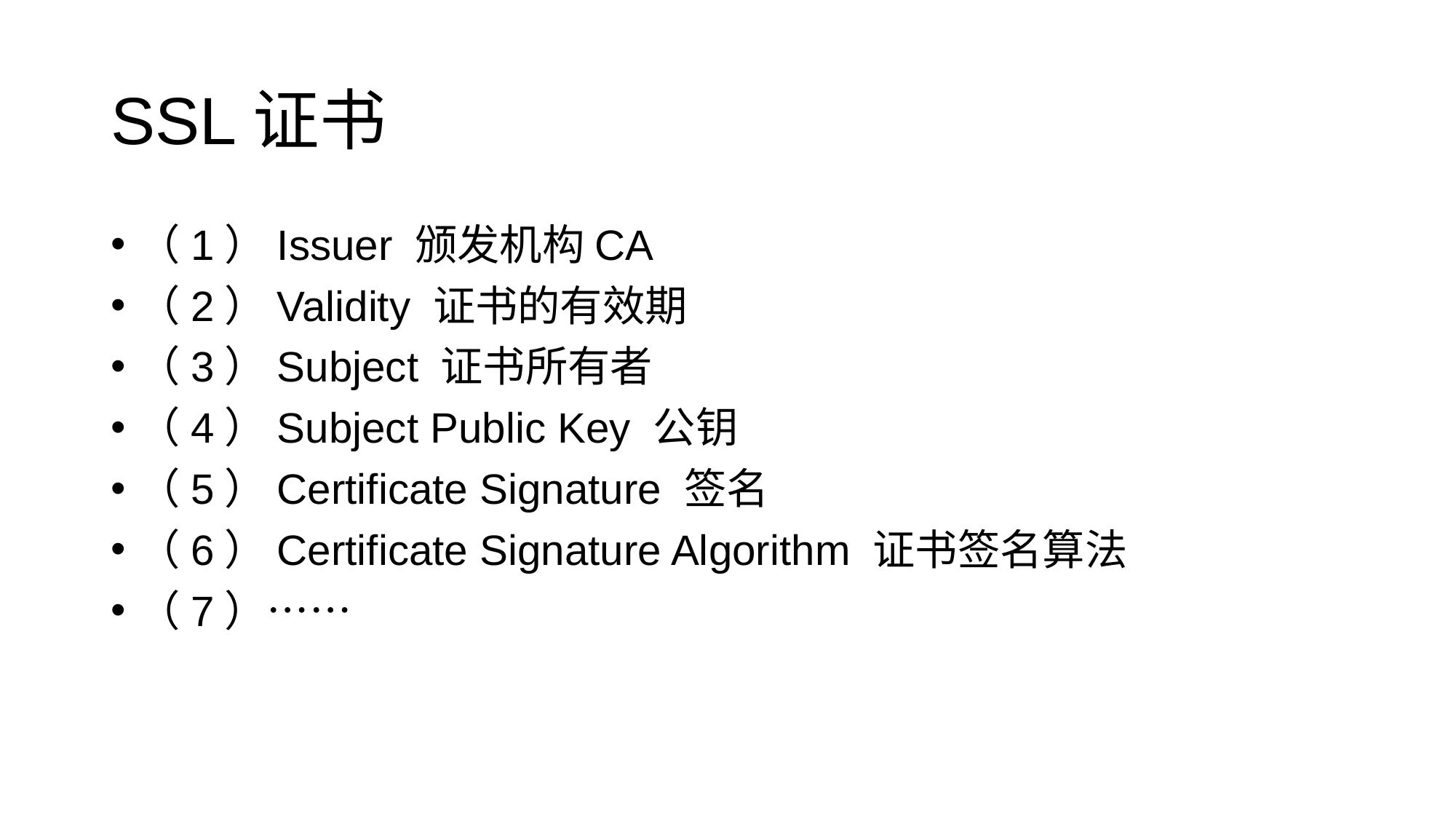

# SSL证书
（1）Issuer 颁发机构CA
（2）Validity 证书的有效期
（3）Subject 证书所有者
（4）Subject Public Key 公钥
（5）Certificate Signature 签名
（6）Certificate Signature Algorithm 证书签名算法
（7）……